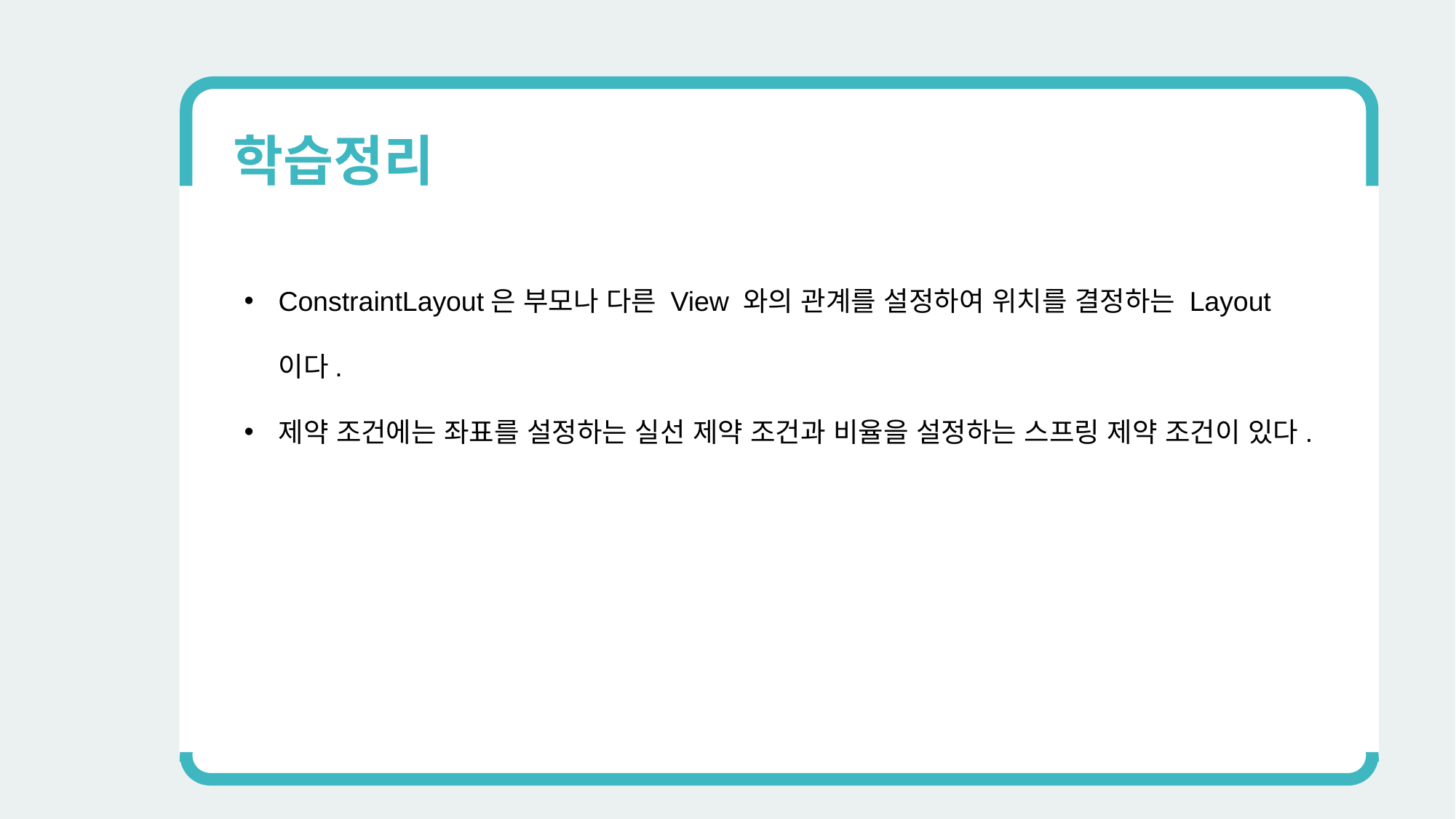

학습정리

ConstraintLayout은 부모나 다른 View 와의 관계를 설정하여 위치를 결정하는 Layout 이다.
제약 조건에는 좌표를 설정하는 실선 제약 조건과 비율을 설정하는 스프링 제약 조건이 있다.